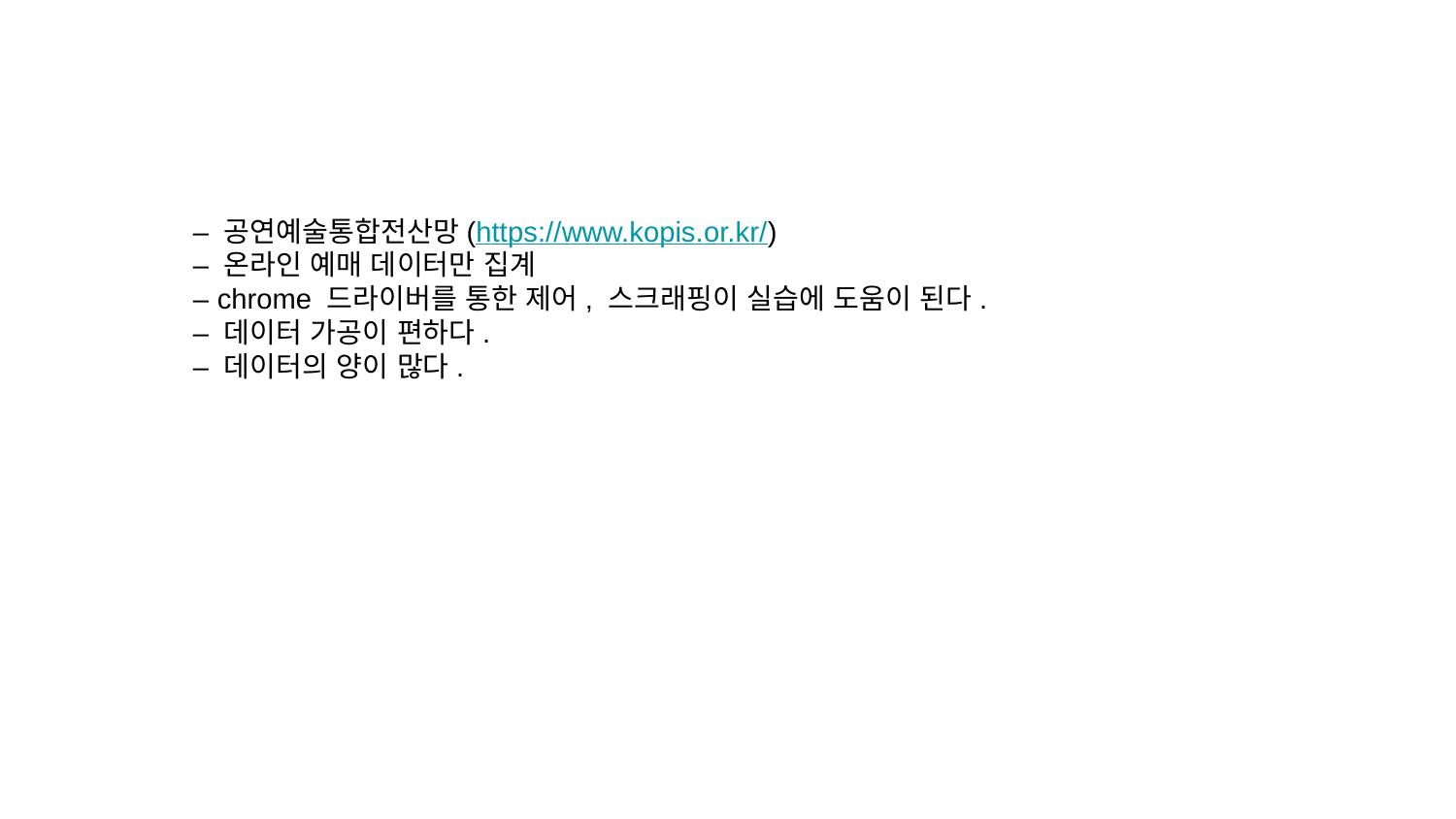

– 공연예술통합전산망(https://www.kopis.or.kr/)
 – 온라인 예매 데이터만 집계
 – chrome 드라이버를 통한 제어, 스크래핑이 실습에 도움이 된다.
 – 데이터 가공이 편하다.
 – 데이터의 양이 많다.